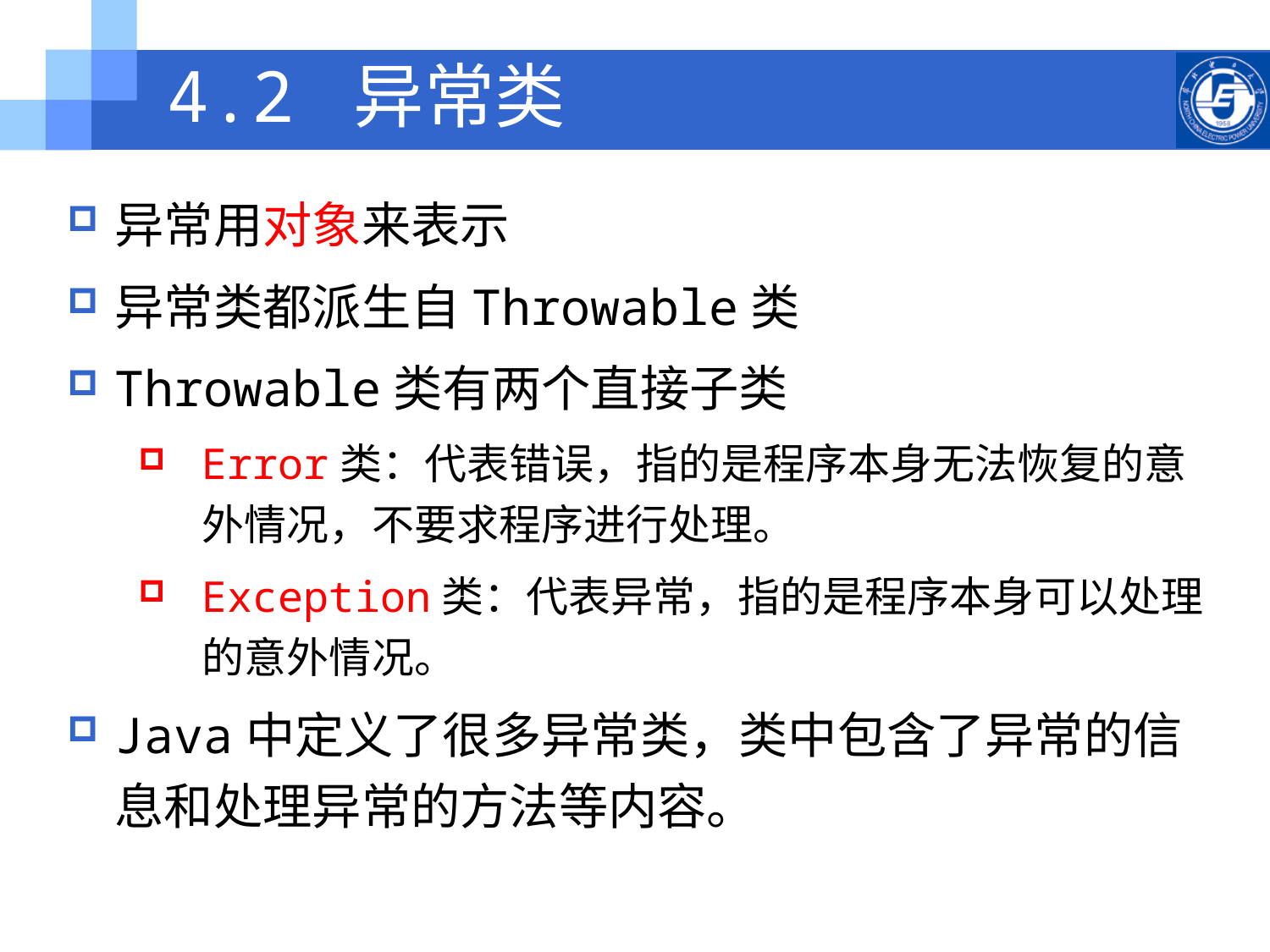

4.2 异常类
异常用对象来表示
异常类都派生自Throwable类
Throwable类有两个直接子类
Error类：代表错误，指的是程序本身无法恢复的意外情况，不要求程序进行处理。
Exception类：代表异常，指的是程序本身可以处理的意外情况。
Java中定义了很多异常类，类中包含了异常的信息和处理异常的方法等内容。